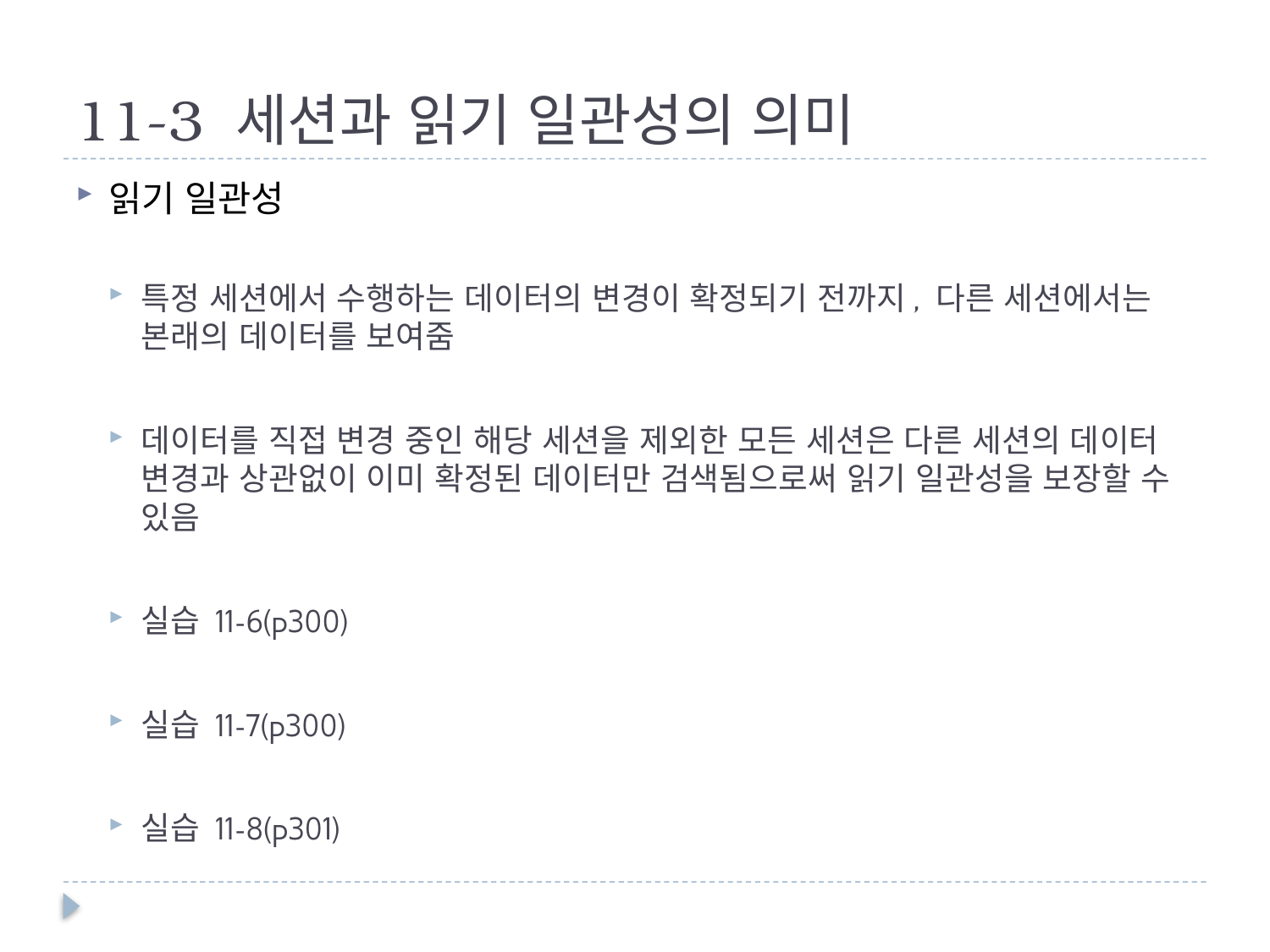

# 11-3 세션과 읽기 일관성의 의미
읽기 일관성

특정 세션에서 수행하는 데이터의 변경이 확정되기 전까지, 다른 세션에서는 본래의 데이터를 보여줌

데이터를 직접 변경 중인 해당 세션을 제외한 모든 세션은 다른 세션의 데이터 변경과 상관없이 이미 확정된 데이터만 검색됨으로써 읽기 일관성을 보장할 수 있음

실습 11-6(p300)

실습 11-7(p300)

실습 11-8(p301)